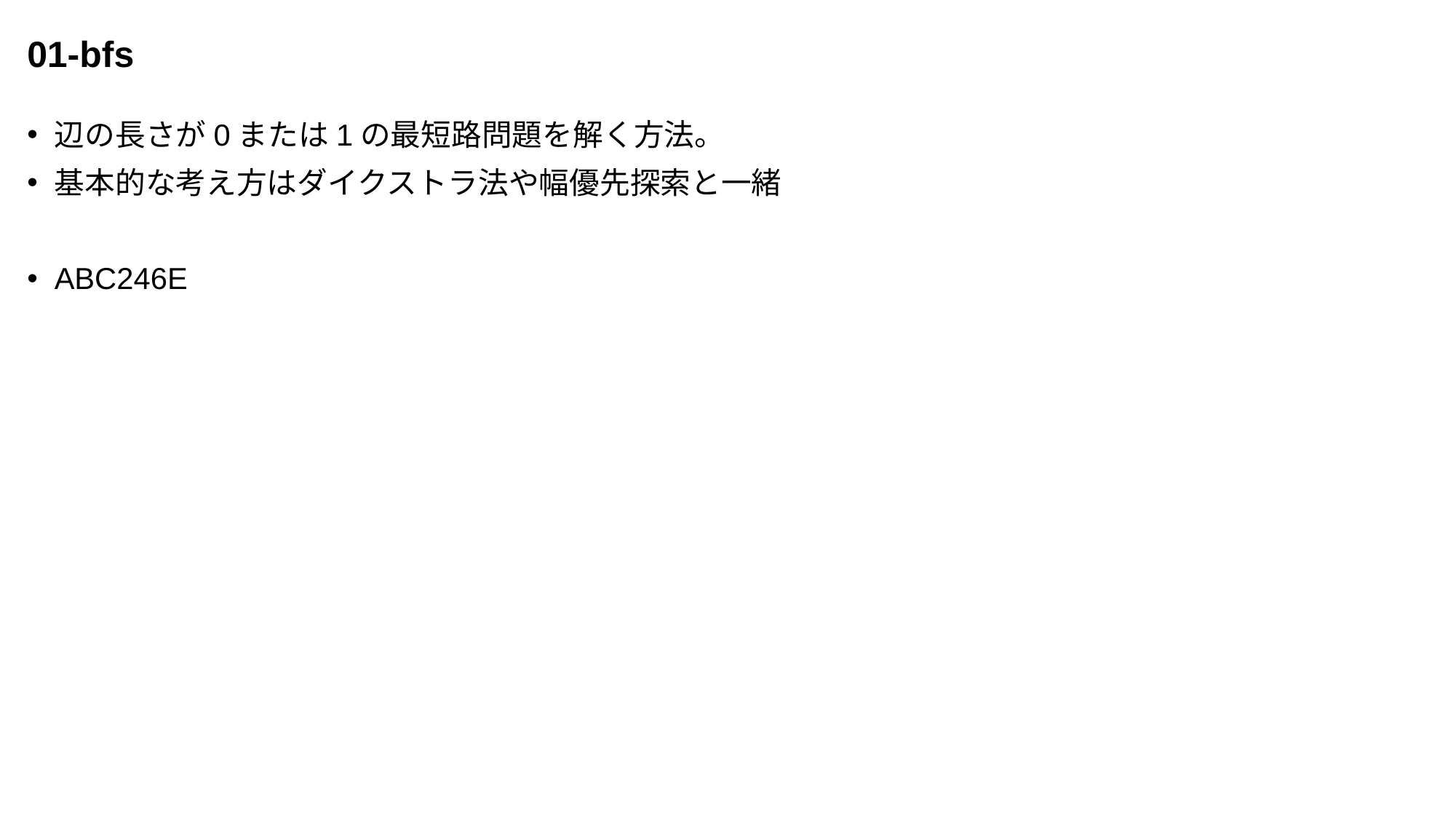

# 01-bfs
辺の長さが0または1の最短路問題を解く方法。
基本的な考え方はダイクストラ法や幅優先探索と一緒

ABC246E